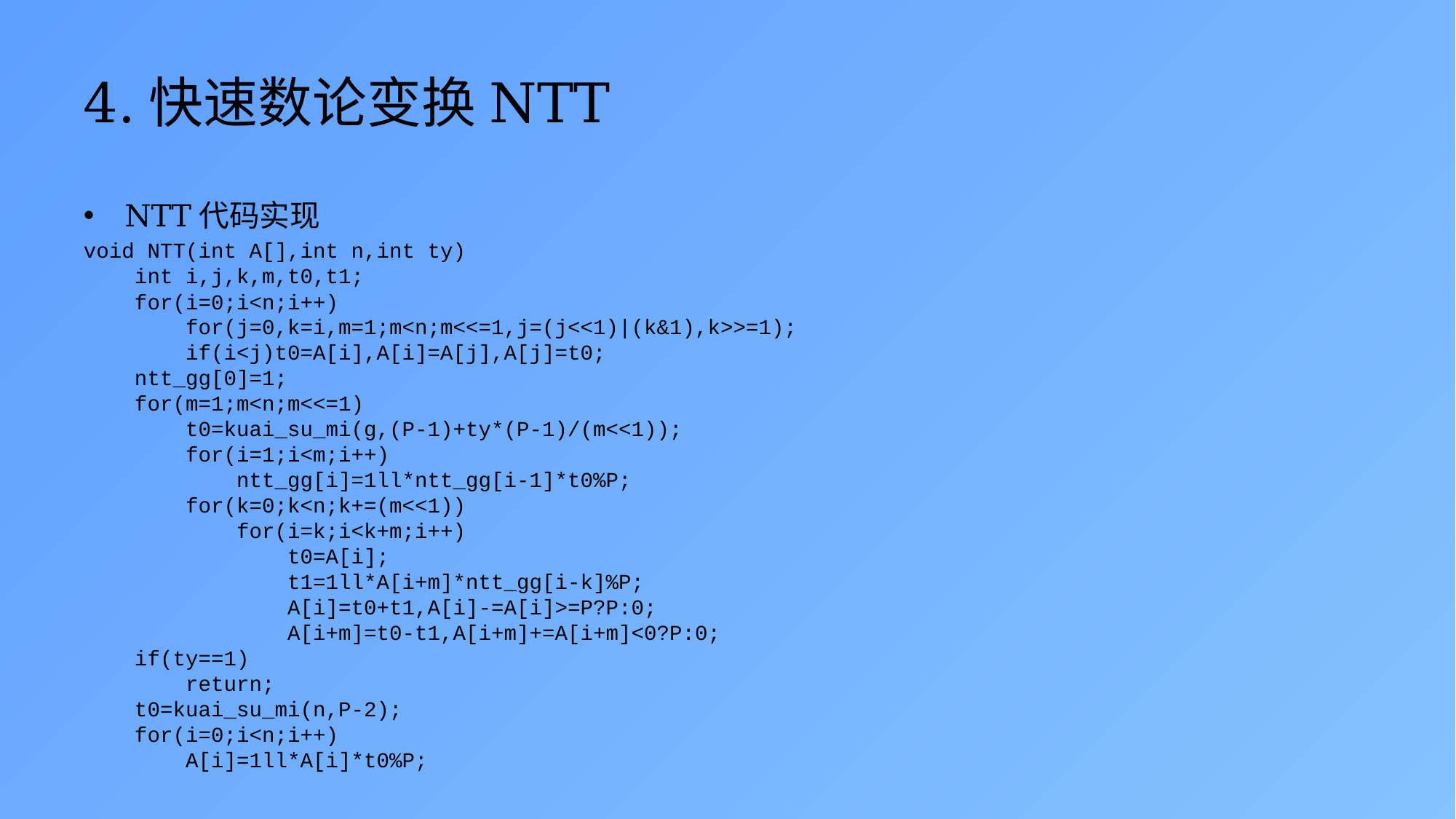

# 4.快速数论变换NTT
NTT代码实现
void NTT(int A[],int n,int ty)
    int i,j,k,m,t0,t1;
    for(i=0;i<n;i++)
        for(j=0,k=i,m=1;m<n;m<<=1,j=(j<<1)|(k&1),k>>=1);
        if(i<j)t0=A[i],A[i]=A[j],A[j]=t0;
    ntt_gg[0]=1;
    for(m=1;m<n;m<<=1)
        t0=kuai_su_mi(g,(P-1)+ty*(P-1)/(m<<1));
        for(i=1;i<m;i++)
            ntt_gg[i]=1ll*ntt_gg[i-1]*t0%P;
        for(k=0;k<n;k+=(m<<1))
            for(i=k;i<k+m;i++)
                t0=A[i];
                t1=1ll*A[i+m]*ntt_gg[i-k]%P;
                A[i]=t0+t1,A[i]-=A[i]>=P?P:0;
                A[i+m]=t0-t1,A[i+m]+=A[i+m]<0?P:0;
    if(ty==1)
        return;
    t0=kuai_su_mi(n,P-2);
    for(i=0;i<n;i++)
        A[i]=1ll*A[i]*t0%P;